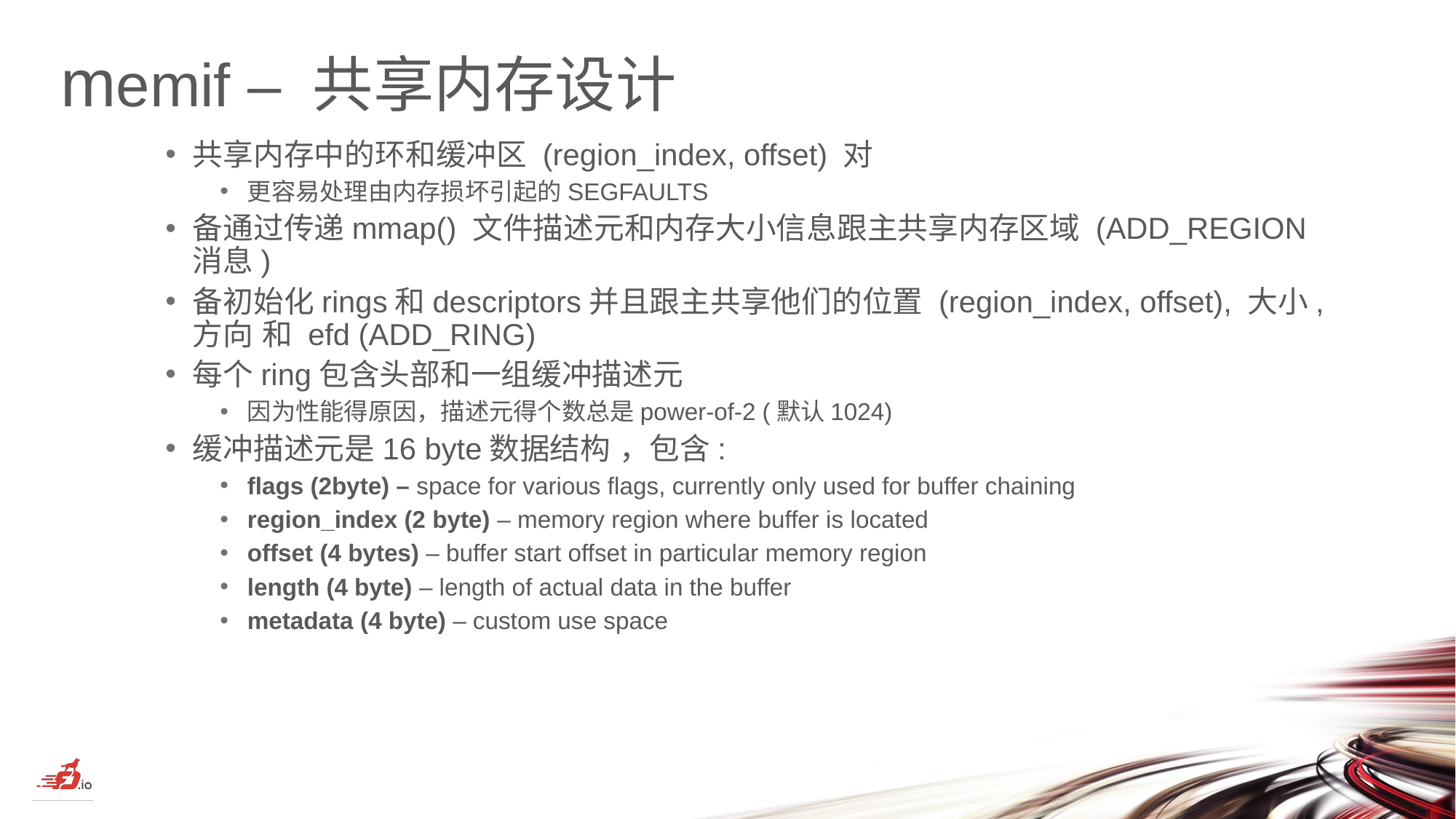

# memif – 共享内存设计
共享内存中的环和缓冲区 (region_index, offset) 对
更容易处理由内存损坏引起的SEGFAULTS
备通过传递mmap() 文件描述元和内存大小信息跟主共享内存区域 (ADD_REGION 消息)
备初始化rings和descriptors并且跟主共享他们的位置 (region_index, offset), 大小, 方向 和 efd (ADD_RING)
每个ring包含头部和一组缓冲描述元
因为性能得原因，描述元得个数总是power-of-2 (默认1024)
缓冲描述元是16 byte数据结构 ，包含:
flags (2byte) – space for various flags, currently only used for buffer chaining
region_index (2 byte) – memory region where buffer is located
offset (4 bytes) – buffer start offset in particular memory region
length (4 byte) – length of actual data in the buffer
metadata (4 byte) – custom use space